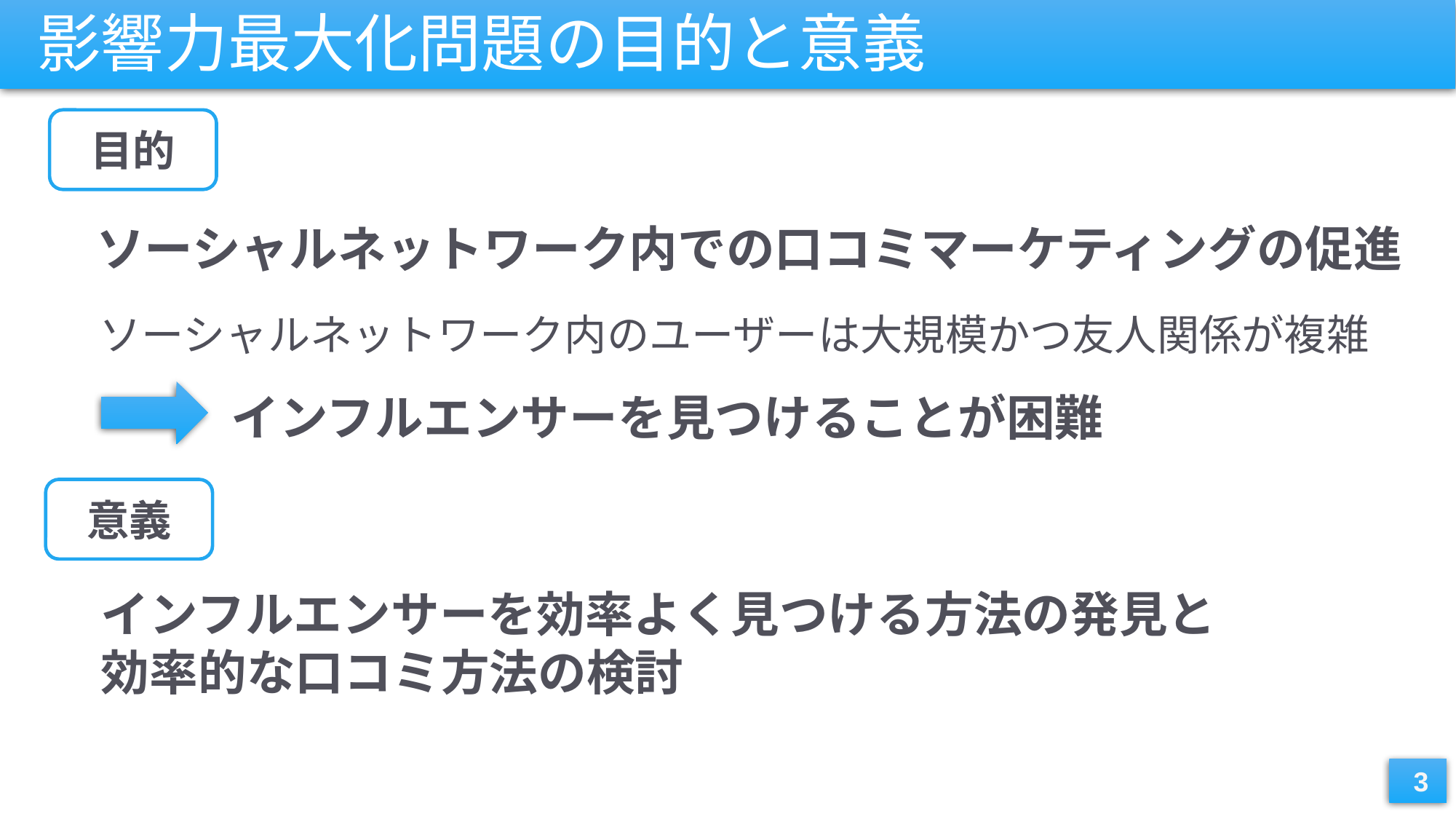

# 影響力最大化問題の目的と意義
目的
ソーシャルネットワーク内での口コミマーケティングの促進
ソーシャルネットワーク内のユーザーは大規模かつ友人関係が複雑

インフルエンサーを見つけることが困難
意義
インフルエンサーを効率よく見つける方法の発見と
効率的な口コミ方法の検討
3